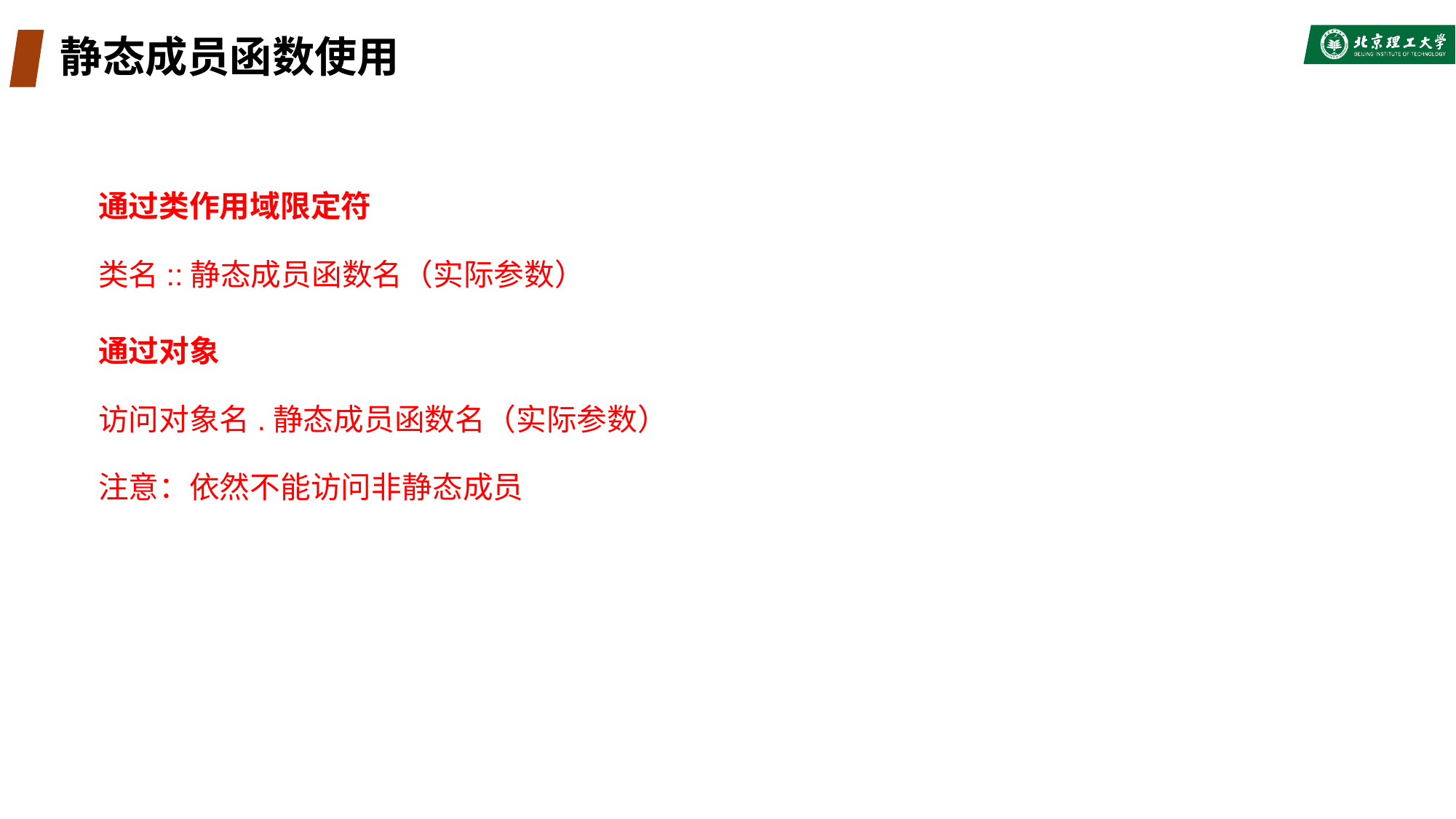

# 静态成员函数使用
通过类作用域限定符
类名::静态成员函数名（实际参数）
通过对象
访问对象名.静态成员函数名（实际参数）
注意：依然不能访问非静态成员